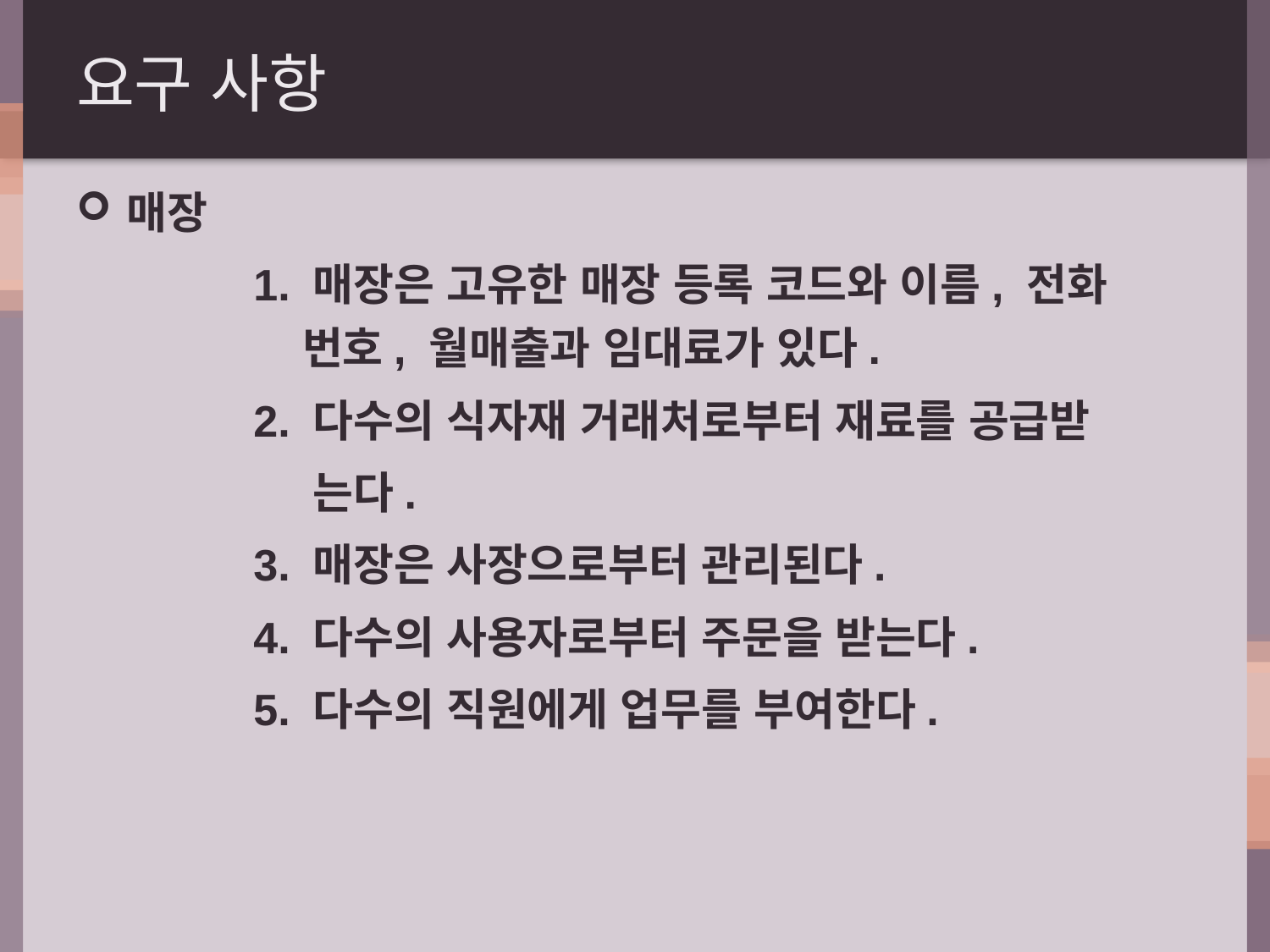

# 요구 사항
매장
		1. 매장은 고유한 매장 등록 코드와 이름, 전화   	    번호, 월매출과 임대료가 있다.
		2. 다수의 식자재 거래처로부터 재료를 공급받
		    는다.
		3. 매장은 사장으로부터 관리된다.
		4. 다수의 사용자로부터 주문을 받는다.
		5. 다수의 직원에게 업무를 부여한다.